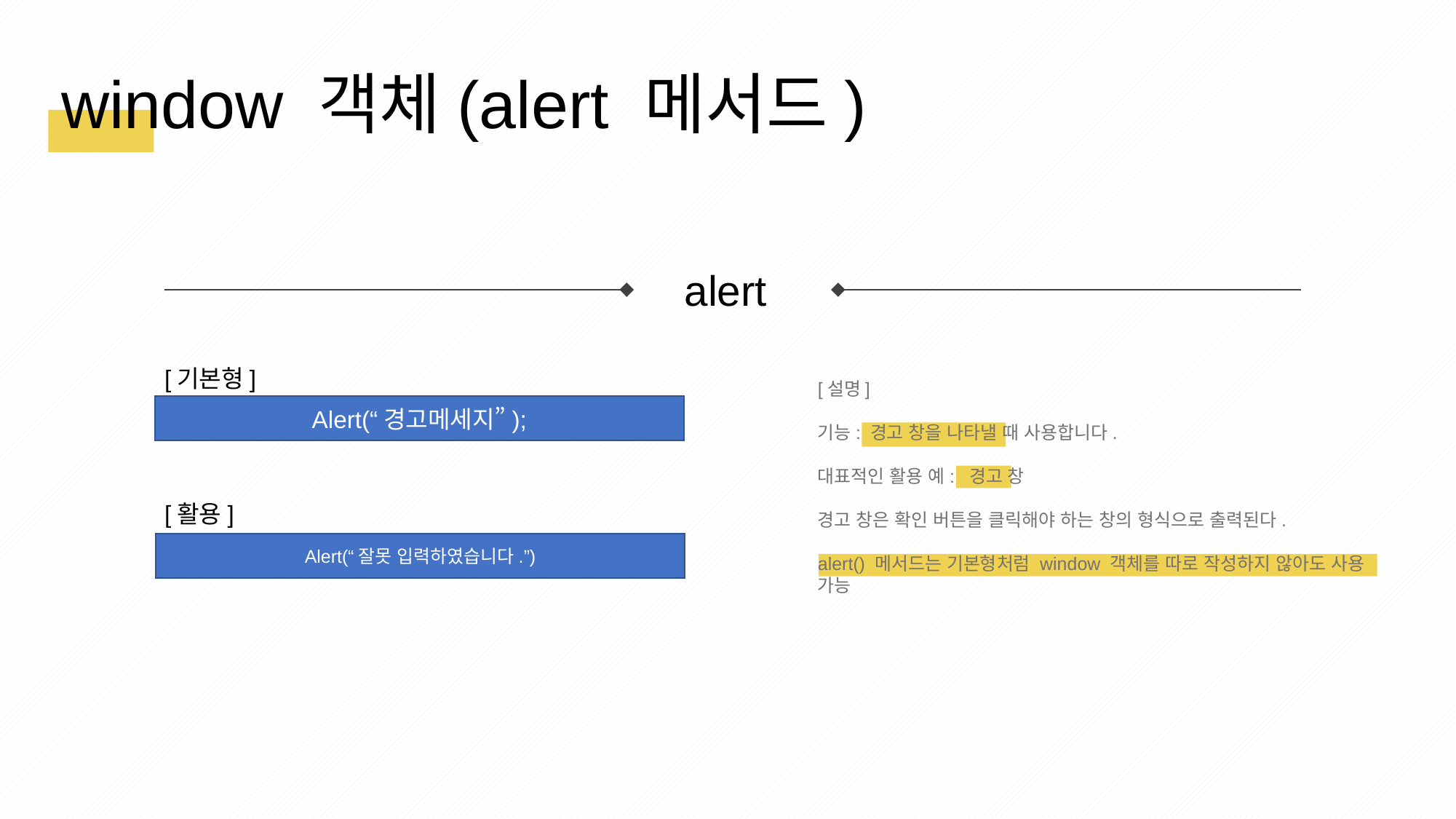

window 객체(alert 메서드)

alert

[기본형]
Alert(“경고메세지”);
[설명]

기능: 경고 창을 나타낼 때 사용합니다.

대표적인 활용 예:  경고 창

경고 창은 확인 버튼을 클릭해야 하는 창의 형식으로 출력된다.

alert() 메서드는 기본형처럼 window 객체를 따로 작성하지 않아도 사용 가능

[활용]
Alert(“잘못 입력하였습니다.”)